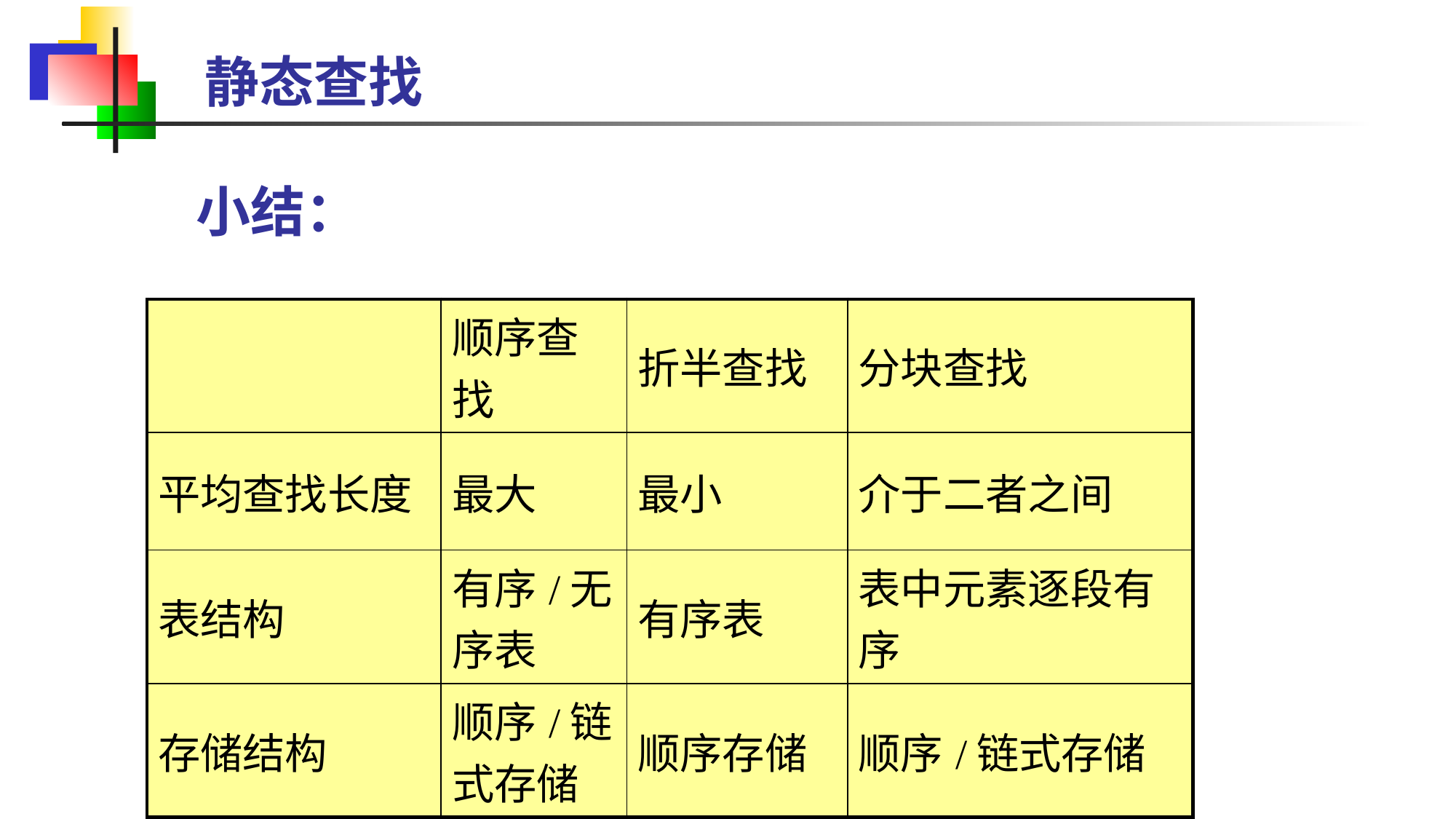

静态查找
# 小结：
|  | 顺序查找 | 折半查找 | 分块查找 |
| --- | --- | --- | --- |
| 平均查找长度 | 最大 | 最小 | 介于二者之间 |
| 表结构 | 有序/无序表 | 有序表 | 表中元素逐段有序 |
| 存储结构 | 顺序/链式存储 | 顺序存储 | 顺序/链式存储 |